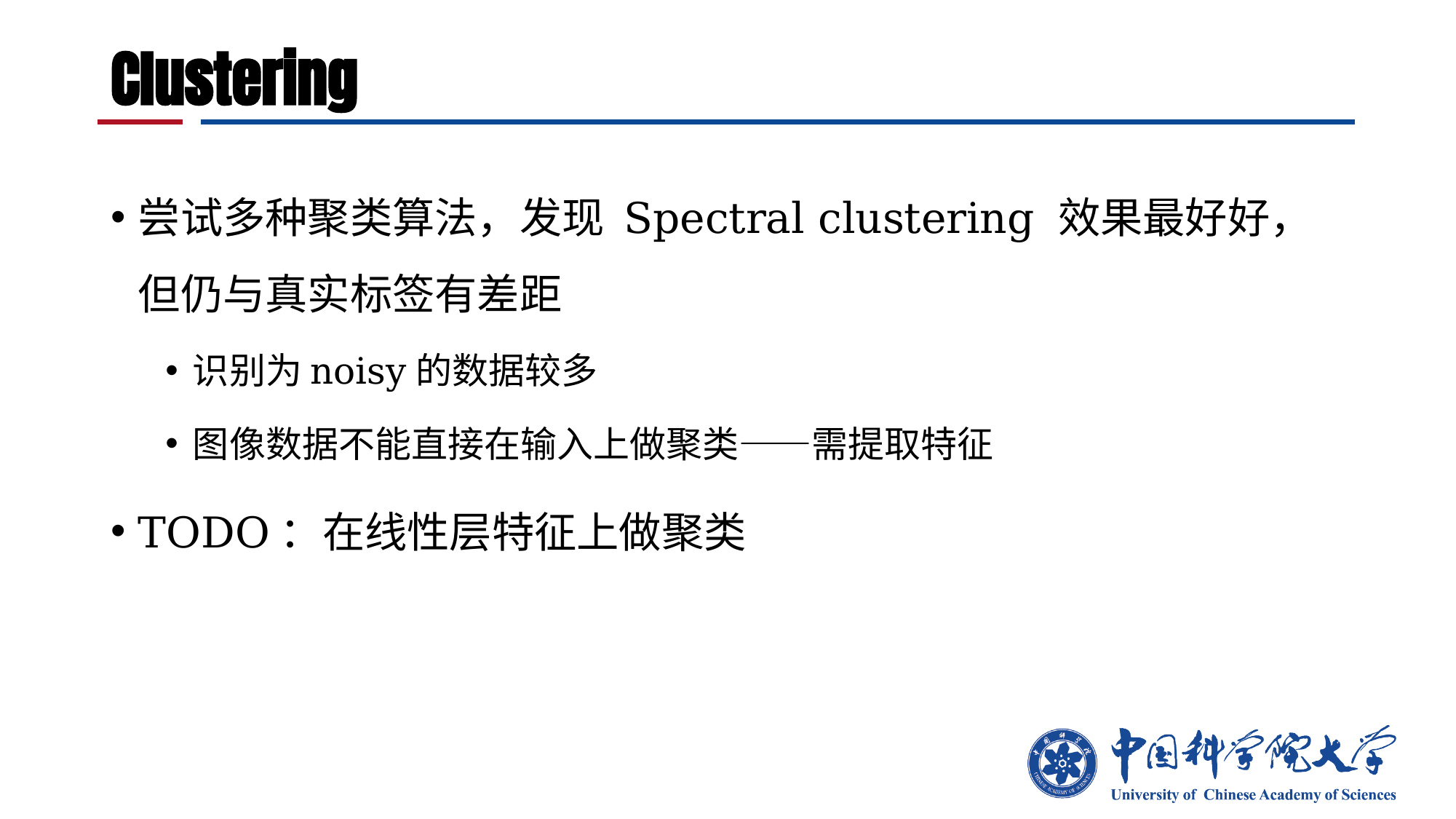

# Clustering
尝试多种聚类算法，发现 Spectral clustering 效果最好好，但仍与真实标签有差距
识别为noisy的数据较多
图像数据不能直接在输入上做聚类——需提取特征
TODO：在线性层特征上做聚类